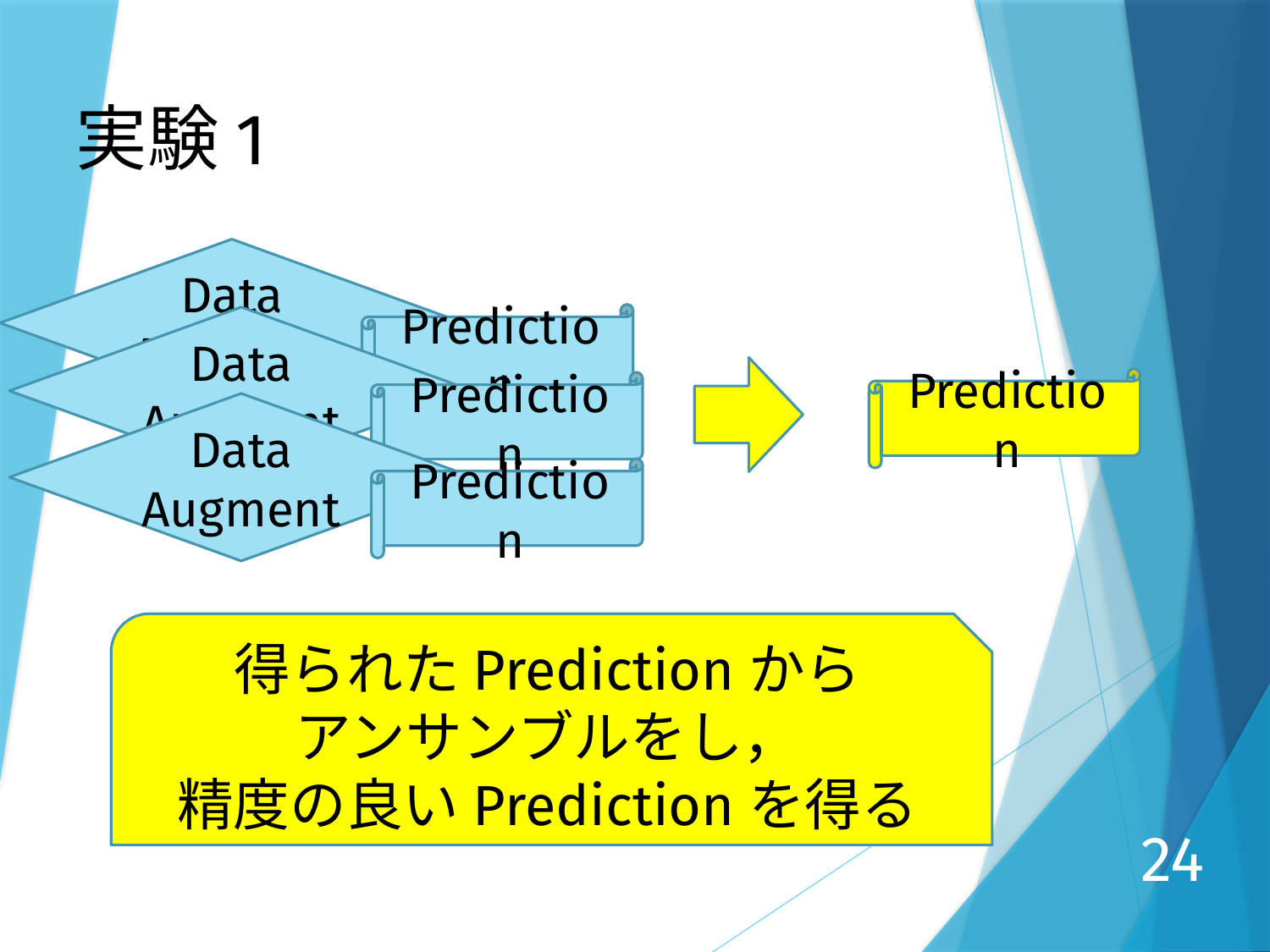

実験1
Data
Augment
Prediction
Data
Augment

Prediction
Prediction

Data
Augment
Prediction

得られたPredictionから
アンサンブルをし，
精度の良いPredictionを得る
24